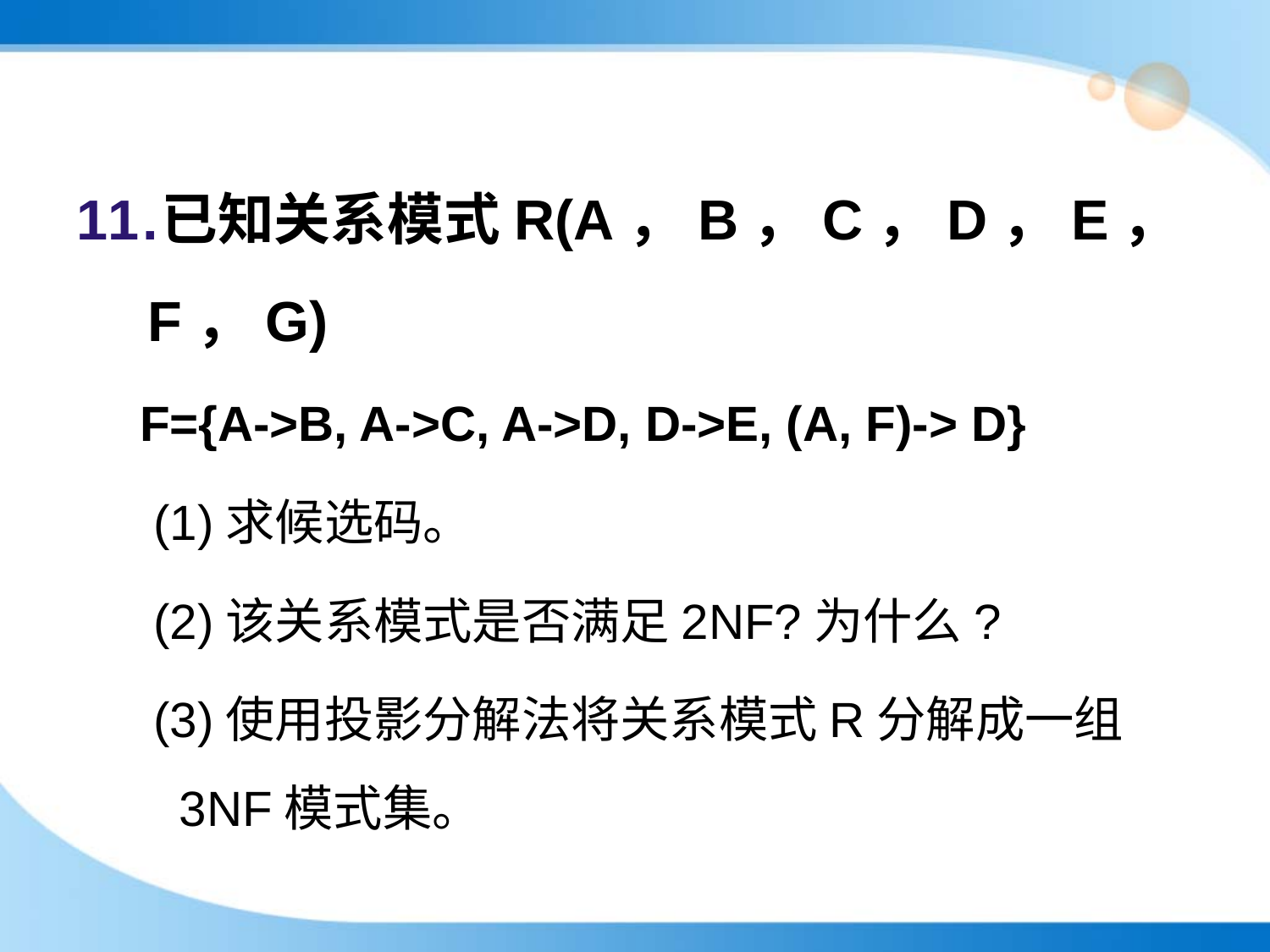

已知关系模式R(A，B，C，D，E，F，G)
F={A->B, A->C, A->D, D->E, (A, F)-> D}
 (1)求候选码。
 (2)该关系模式是否满足2NF?为什么?
 (3)使用投影分解法将关系模式R分解成一组3NF模式集。